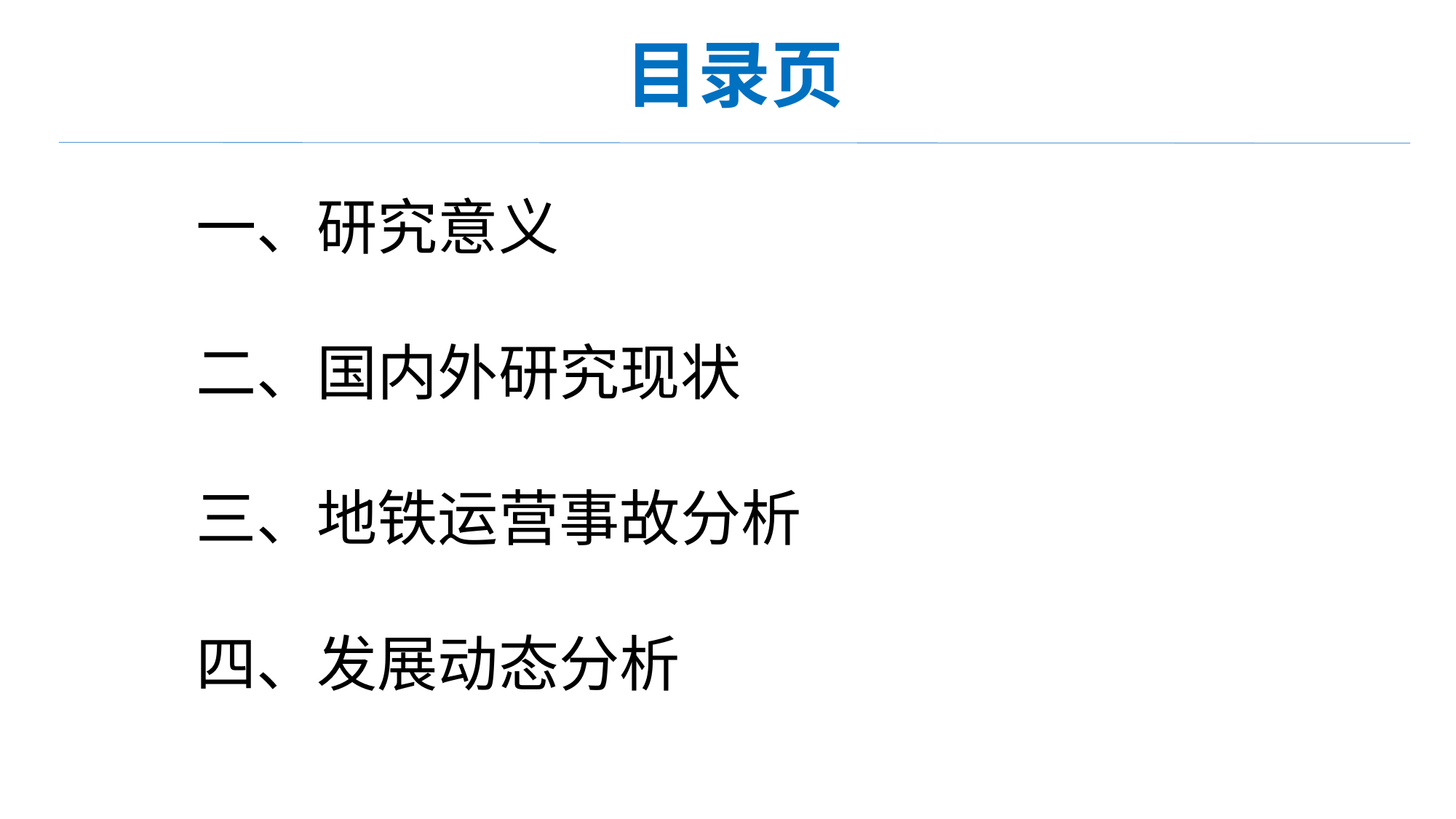

目录页
一、研究意义

二、国内外研究现状

三、地铁运营事故分析

四、发展动态分析
2